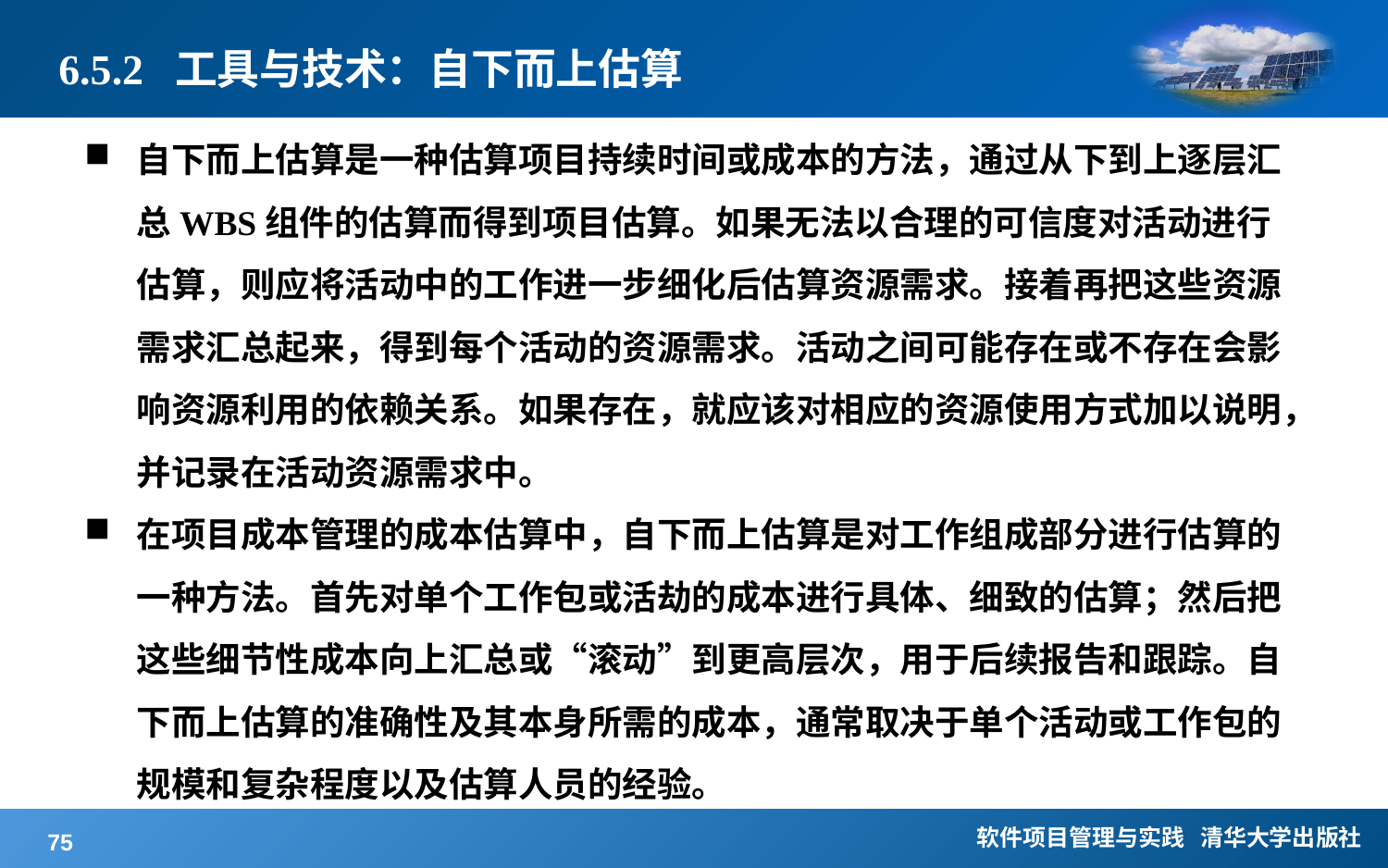

# 6.5.2  工具与技术：自下而上估算
自下而上估算是一种估算项目持续时间或成本的方法，通过从下到上逐层汇总WBS组件的估算而得到项目估算。如果无法以合理的可信度对活动进行估算，则应将活动中的工作进一步细化后估算资源需求。接着再把这些资源需求汇总起来，得到每个活动的资源需求。活动之间可能存在或不存在会影响资源利用的依赖关系。如果存在，就应该对相应的资源使用方式加以说明，并记录在活动资源需求中。
在项目成本管理的成本估算中，自下而上估算是对工作组成部分进行估算的一种方法。首先对单个工作包或活劫的成本进行具体、细致的估算；然后把这些细节性成本向上汇总或“滚动”到更高层次，用于后续报告和跟踪。自下而上估算的准确性及其本身所需的成本，通常取决于单个活动或工作包的规模和复杂程度以及估算人员的经验。